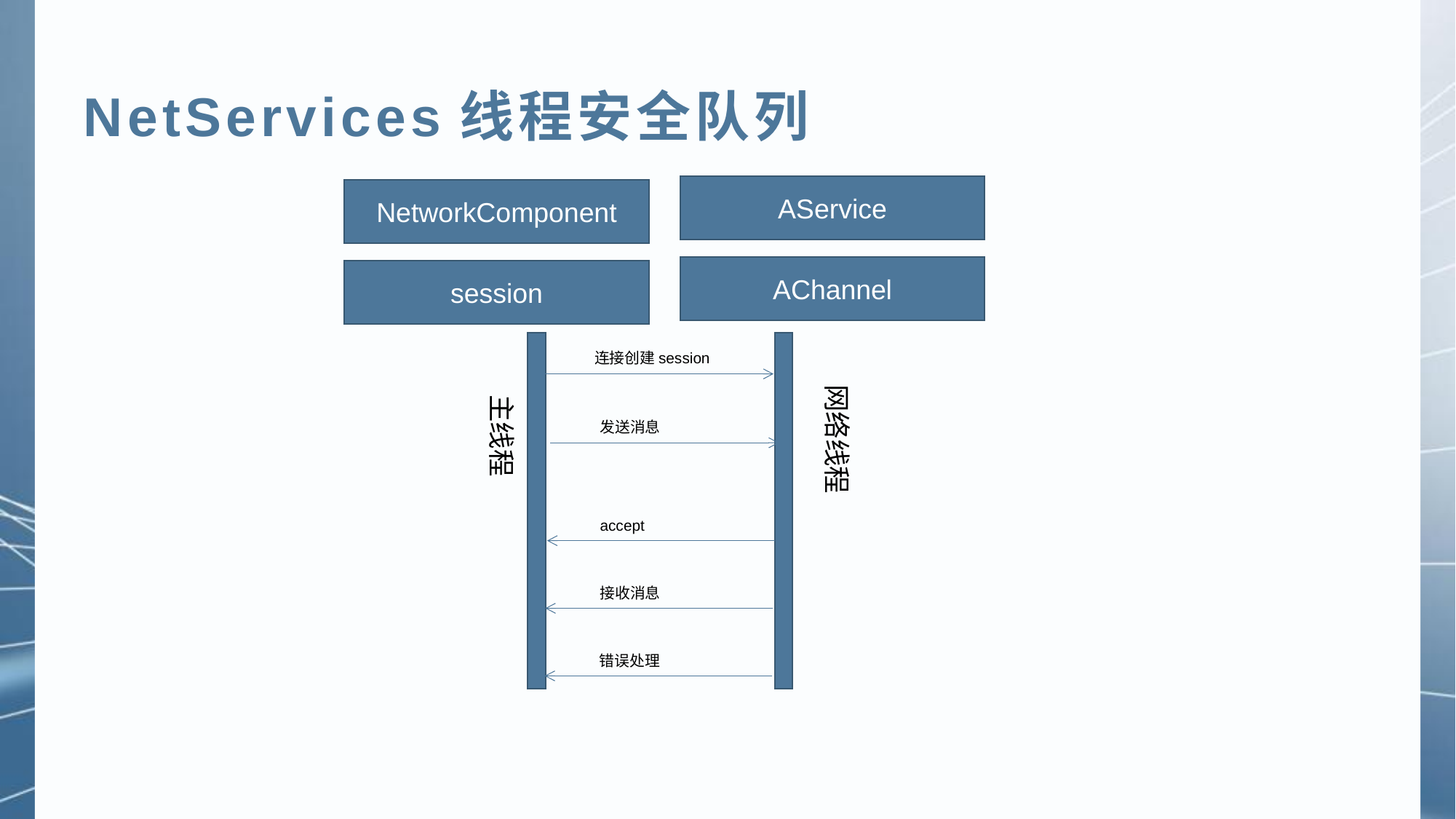

NetServices线程安全队列
AService
NetworkComponent
AChannel
session

连接创建session
网络线程
主线程
发送消息
accept
接收消息
错误处理